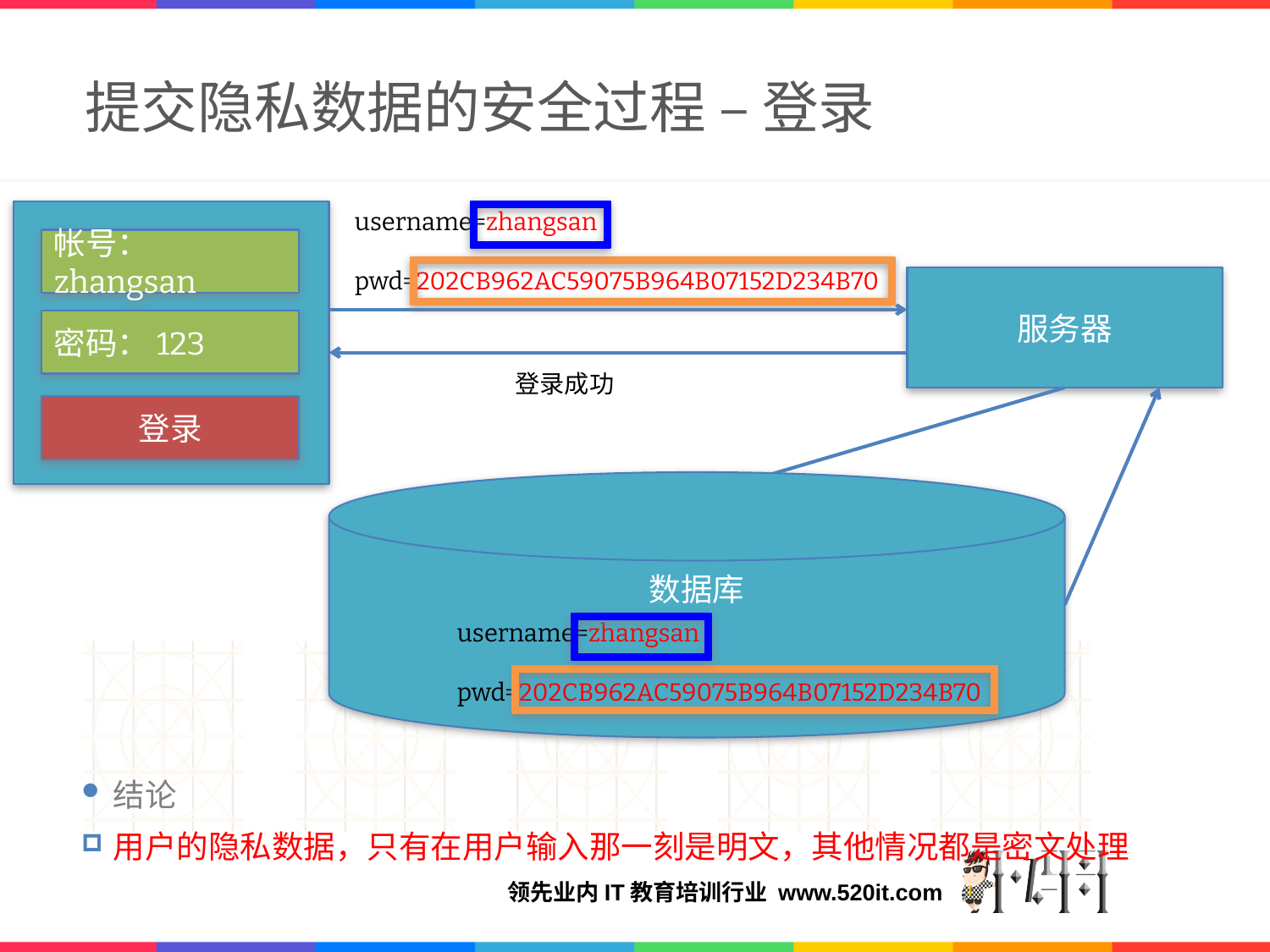

# 提交隐私数据的安全过程 – 登录
username=zhangsan

pwd=202CB962AC59075B964B07152D234B70

帐号：zhangsan
密码：123
登录

服务器

登录成功
数据库

username=zhangsan

pwd=202CB962AC59075B964B07152D234B70

结论
用户的隐私数据，只有在用户输入那一刻是明文，其他情况都是密文处理